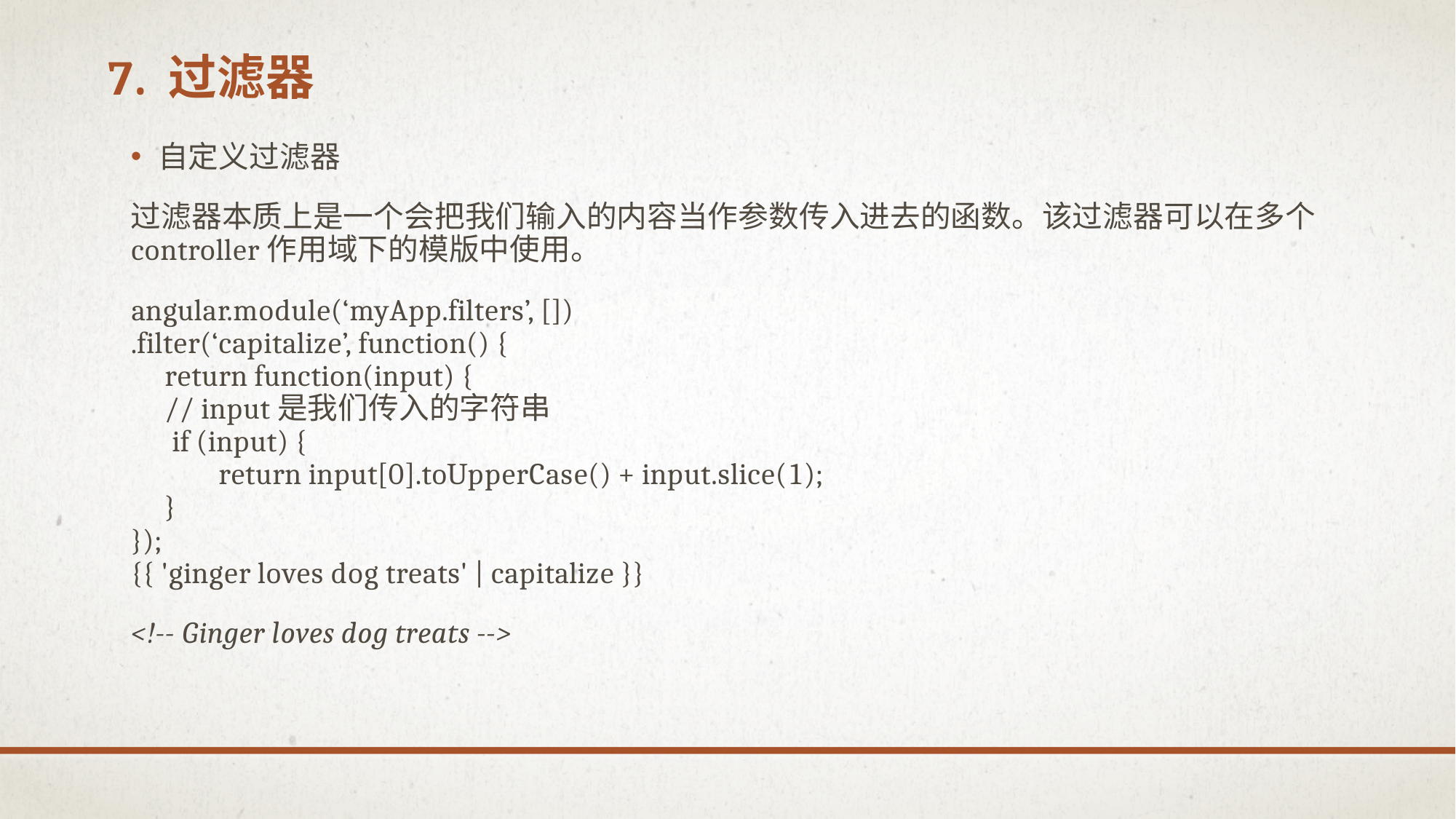

# 7. 过滤器
自定义过滤器
过滤器本质上是一个会把我们输入的内容当作参数传入进去的函数。该过滤器可以在多个controller作用域下的模版中使用。
angular.module(‘myApp.filters’, [])
.filter(‘capitalize’, function() {
     return function(input) {
     // input是我们传入的字符串
     if (input) {
             return input[0].toUpperCase() + input.slice(1);
     }
});
{{ 'ginger loves dog treats' | capitalize }}
<!-- Ginger loves dog treats -->